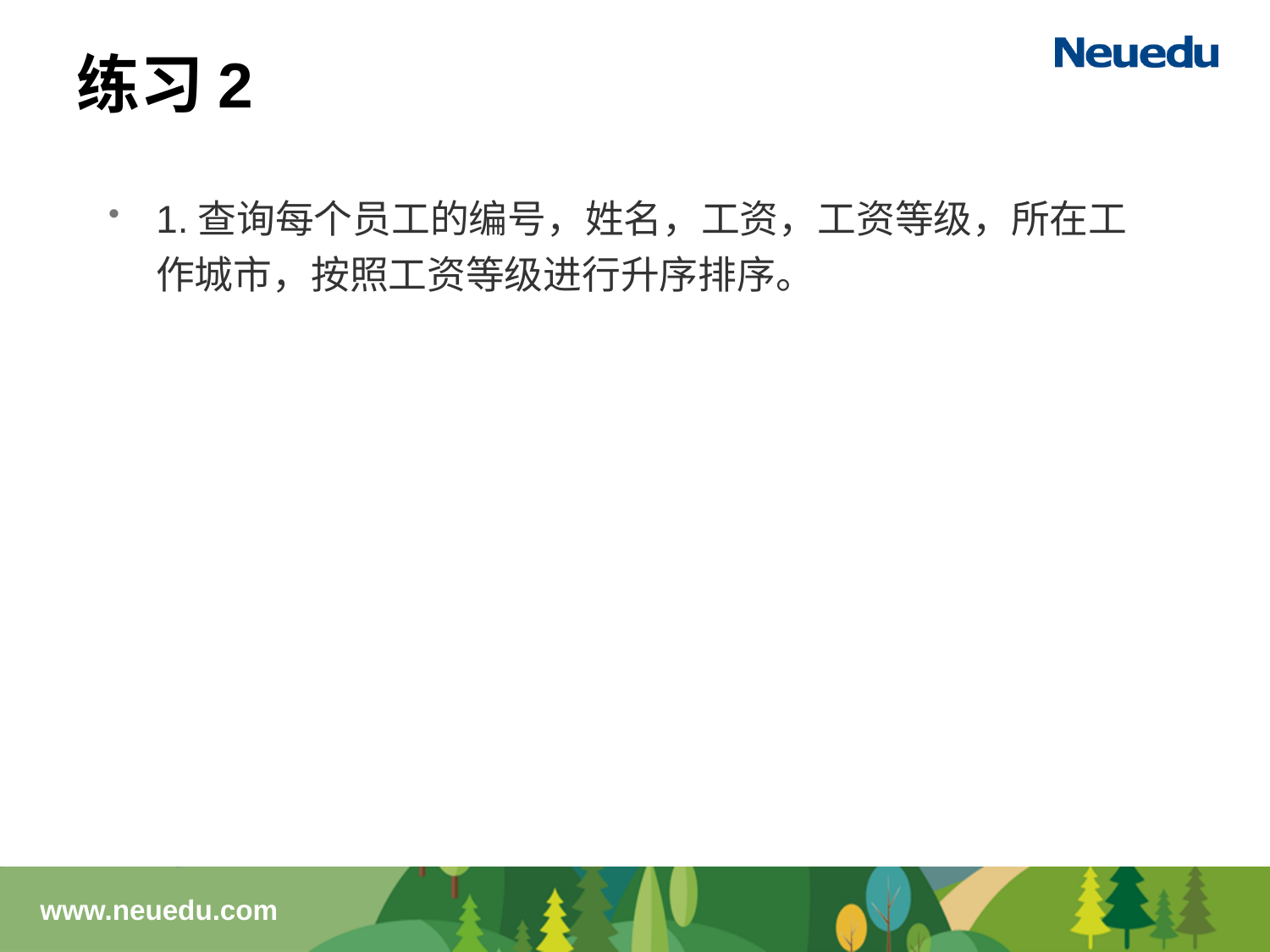

# 练习2
1.查询每个员工的编号，姓名，工资，工资等级，所在工作城市，按照工资等级进行升序排序。